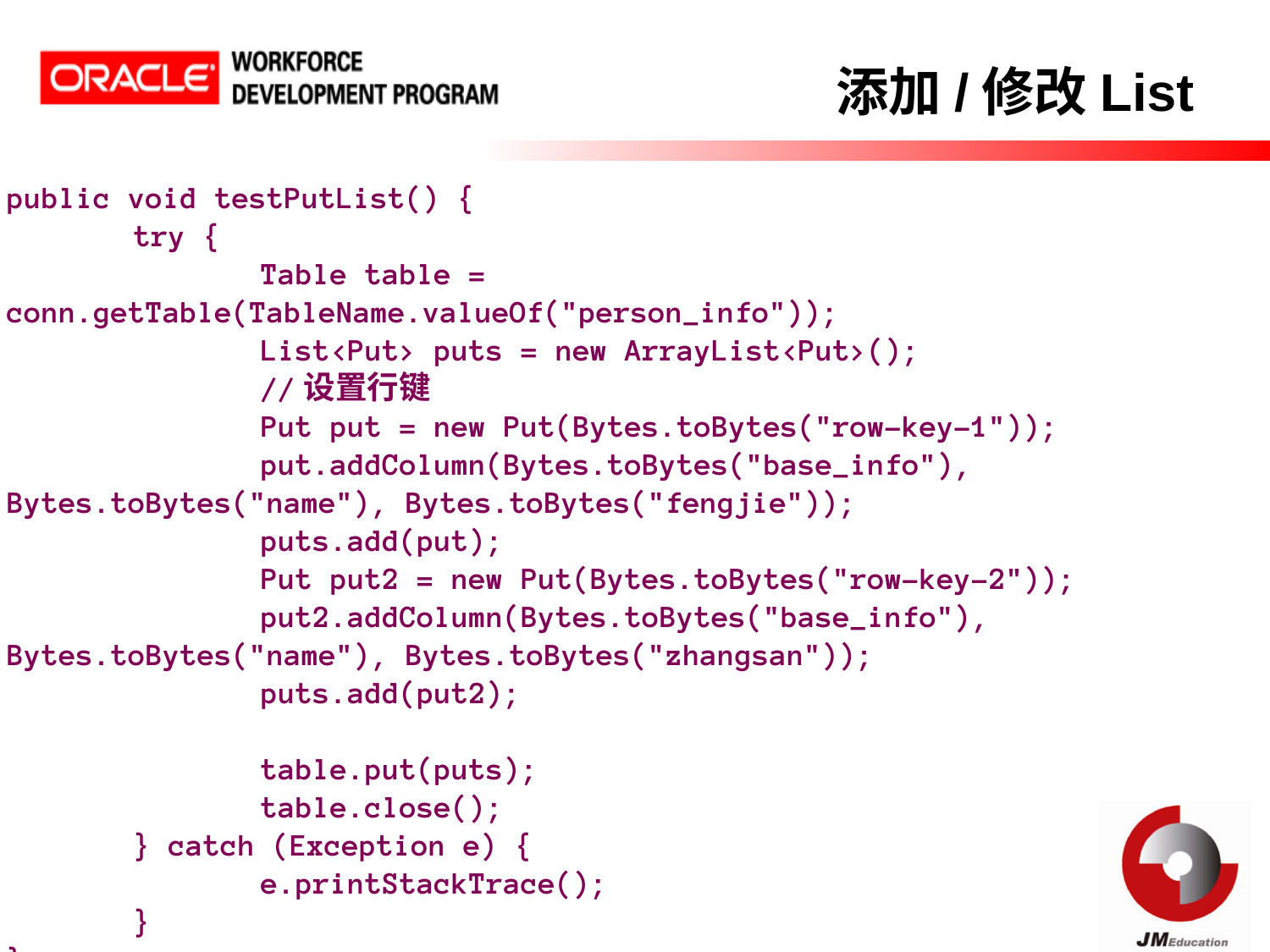

添加/修改List
public void testPutList() {
	try {
		Table table = conn.getTable(TableName.valueOf("person_info"));
		List<Put> puts = new ArrayList<Put>();
		//设置行键
		Put put = new Put(Bytes.toBytes("row-key-1"));
		put.addColumn(Bytes.toBytes("base_info"), Bytes.toBytes("name"), Bytes.toBytes("fengjie"));
		puts.add(put);
		Put put2 = new Put(Bytes.toBytes("row-key-2"));
		put2.addColumn(Bytes.toBytes("base_info"), Bytes.toBytes("name"), Bytes.toBytes("zhangsan"));
		puts.add(put2);

		table.put(puts);
		table.close();
	} catch (Exception e) {
		e.printStackTrace();
	}
}